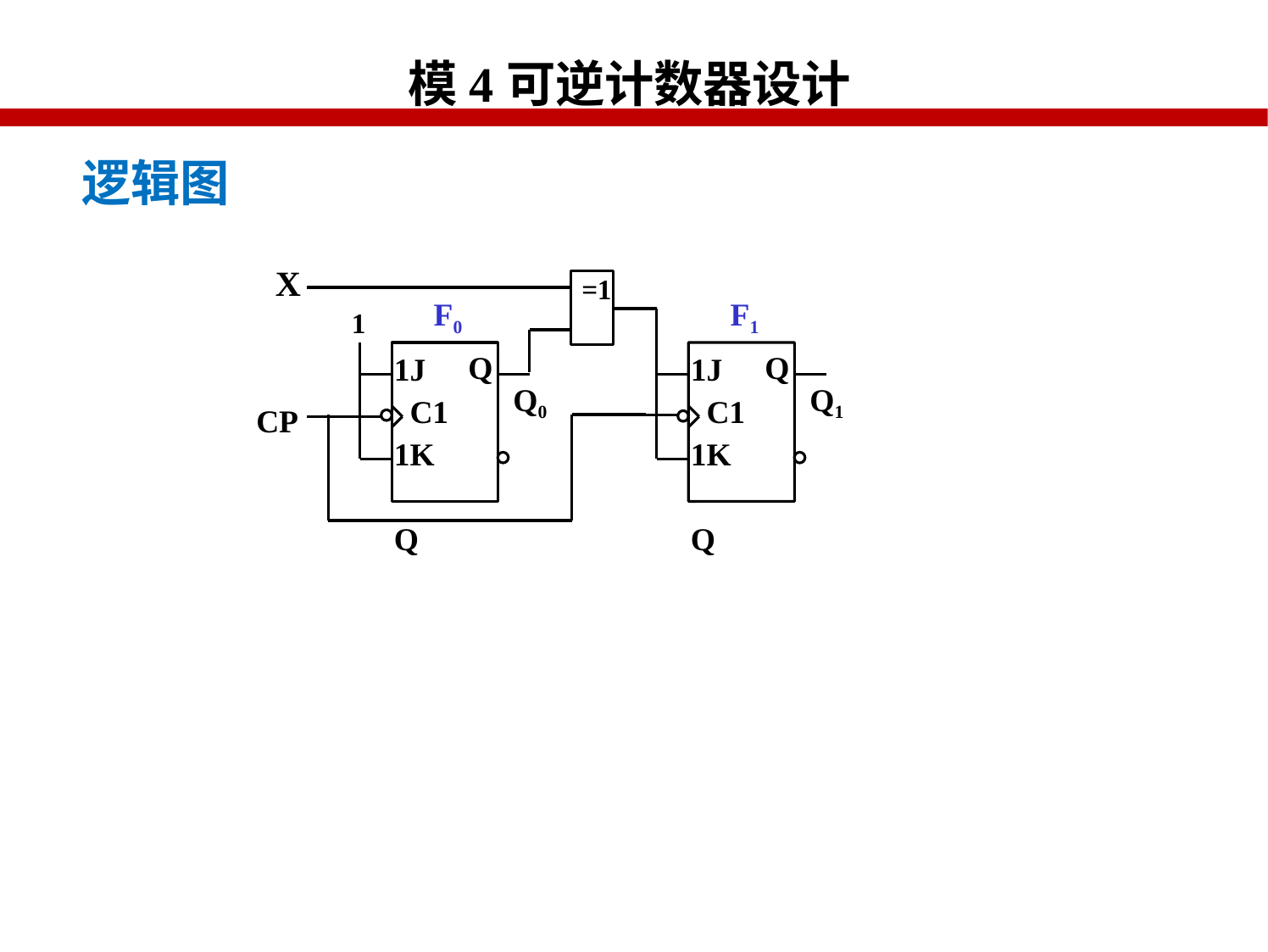

# 模4可逆计数器设计
逻辑图
X

=1

F0
F1
1

Q
Q
1J
C1  1K	Q
1J
C1  1K	Q

Q0
Q1
CP